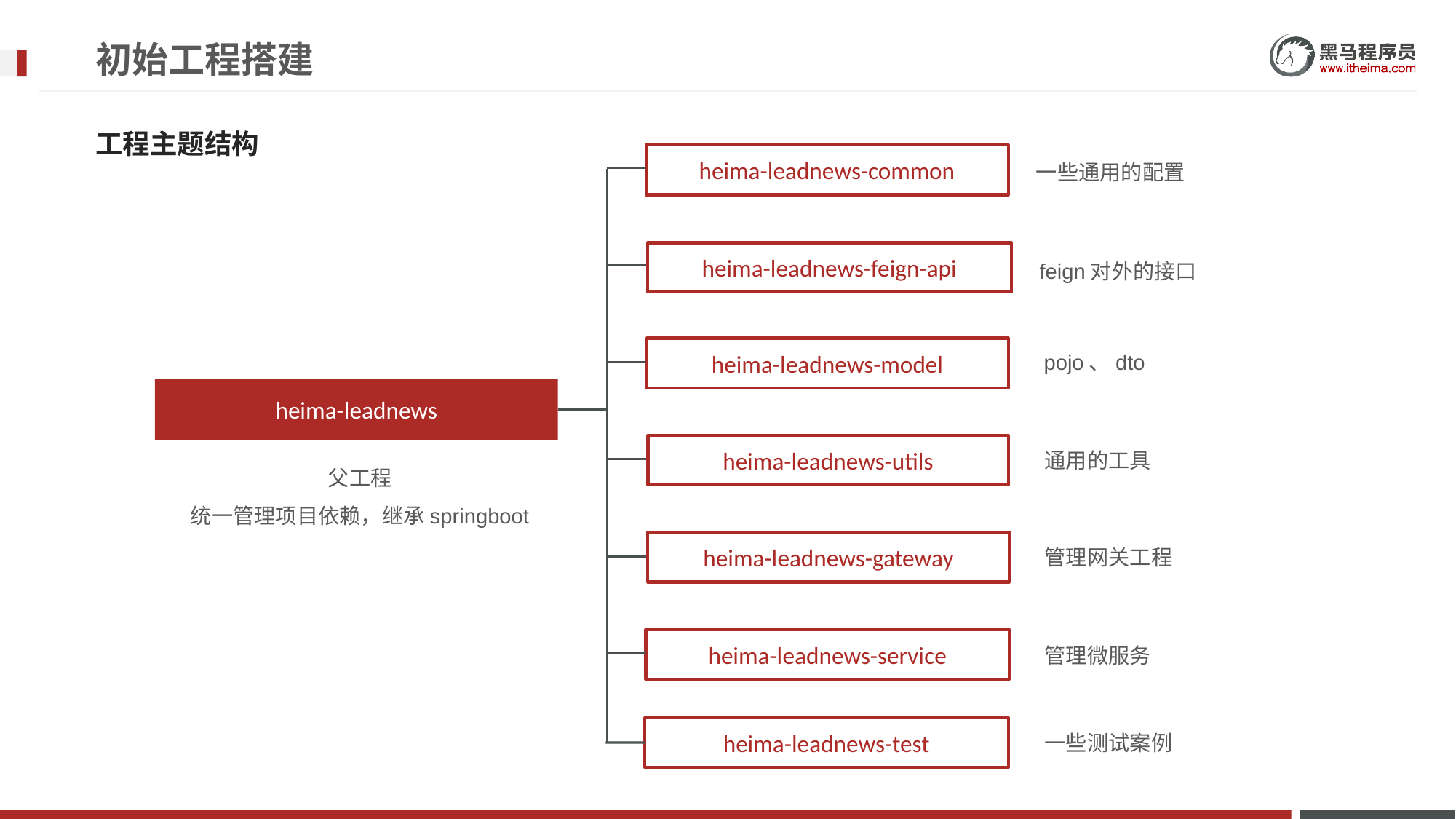

# 初始工程搭建
工程主题结构
heima-leadnews-common
一些通用的配置

heima-leadnews-feign-api
feign对外的接口

heima-leadnews-model
pojo、dto
heima-leadnews
heima-leadnews-utils
通用的工具
父工程
统一管理项目依赖，继承springboot
heima-leadnews-gateway
管理网关工程
heima-leadnews-service
管理微服务
heima-leadnews-test
一些测试案例